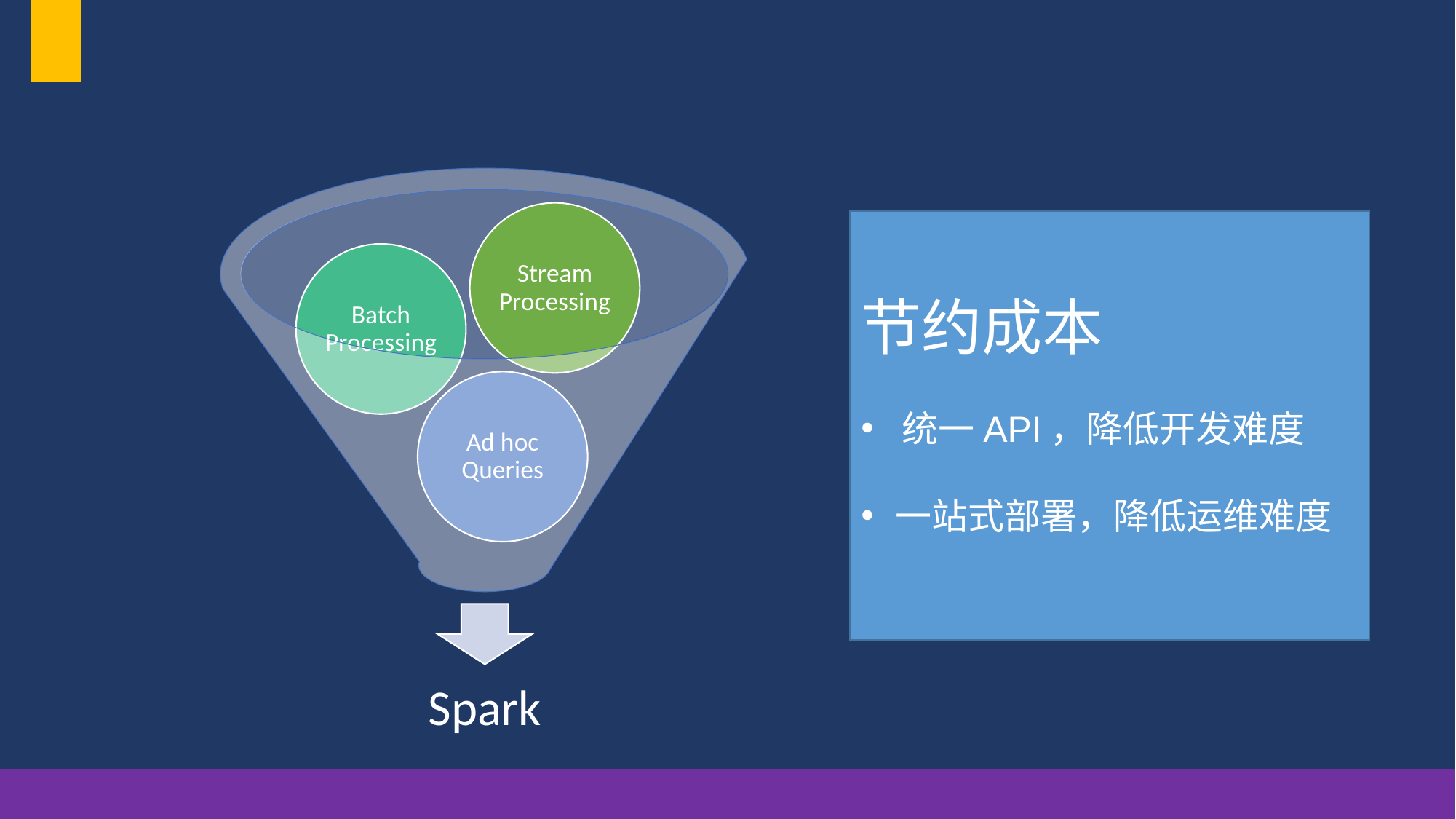

# One stack

Spark
Ad hoc Queries
Batch Processing
Stream Processing
节约成本
统一API，降低开发难度
一站式部署，降低运维难度